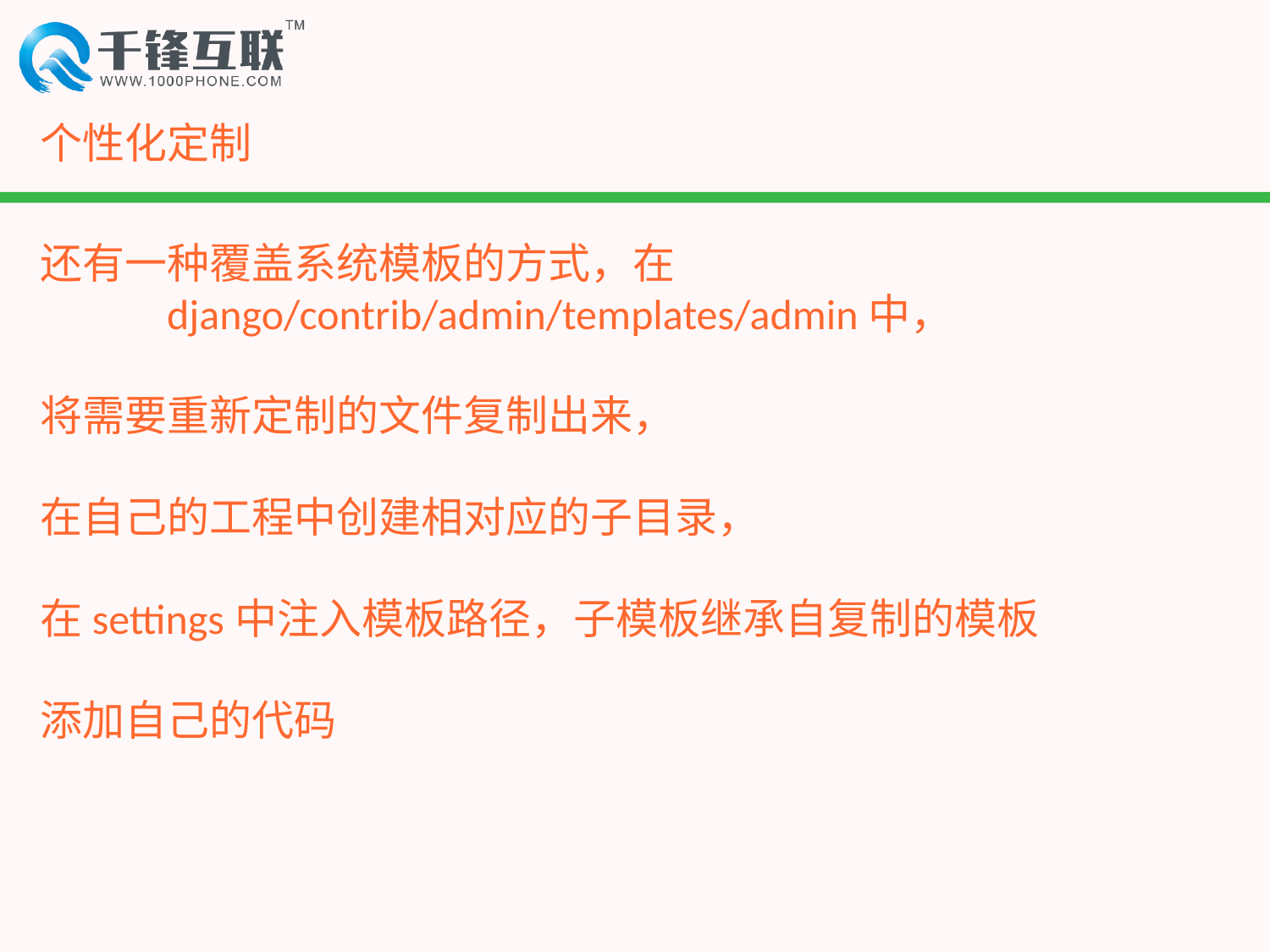

# 个性化定制
还有一种覆盖系统模板的方式，在
	django/contrib/admin/templates/admin中，

将需要重新定制的文件复制出来，

在自己的工程中创建相对应的子目录，

在settings中注入模板路径，子模板继承自复制的模板

添加自己的代码